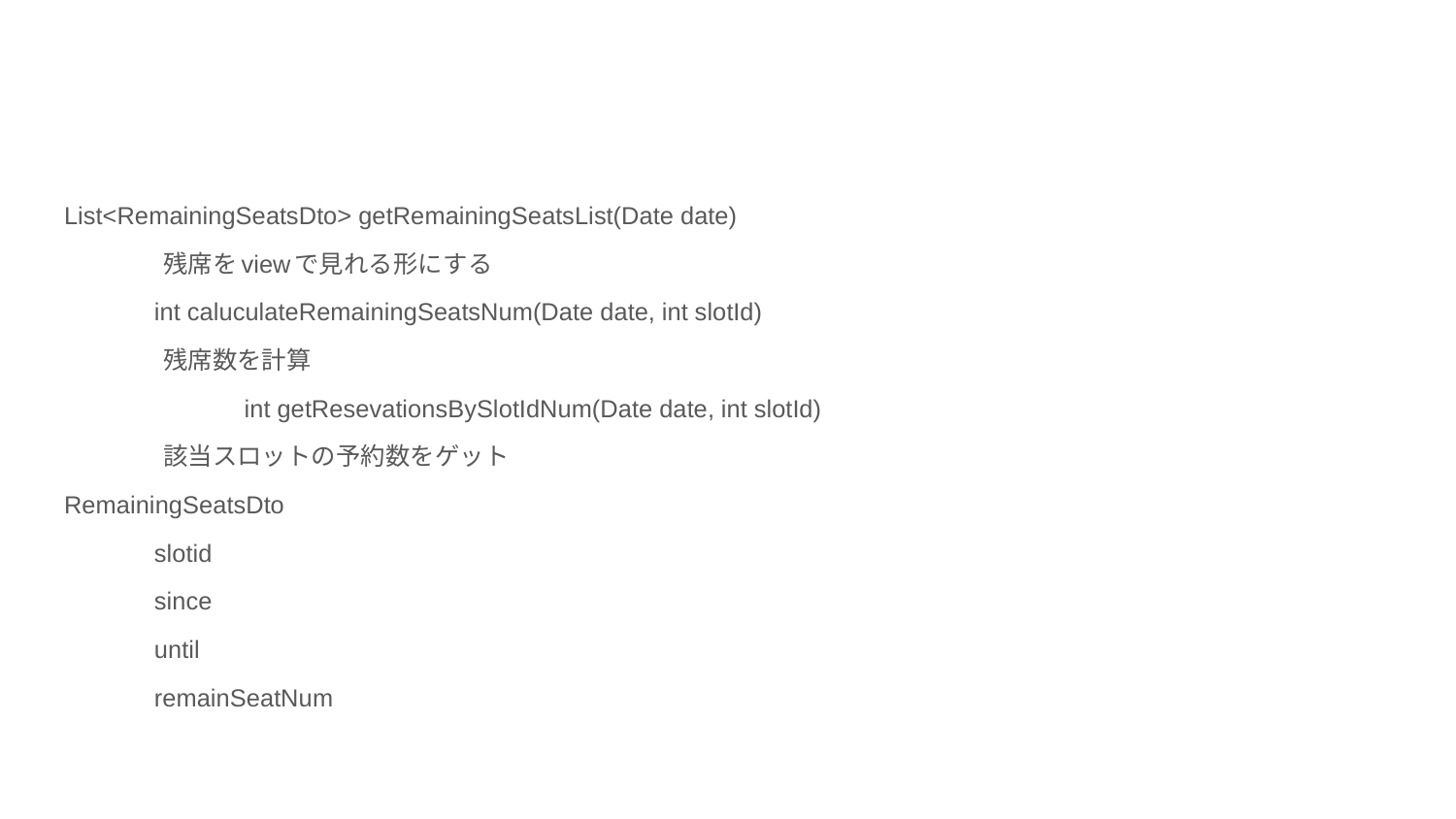

#
List<RemainingSeatsDto> getRemainingSeatsList(Date date)
	残席をviewで見れる形にする
int caluculateRemainingSeatsNum(Date date, int slotId)
		残席数を計算
int getResevationsBySlotIdNum(Date date, int slotId)
			該当スロットの予約数をゲット
RemainingSeatsDto
slotid
since
until
remainSeatNum